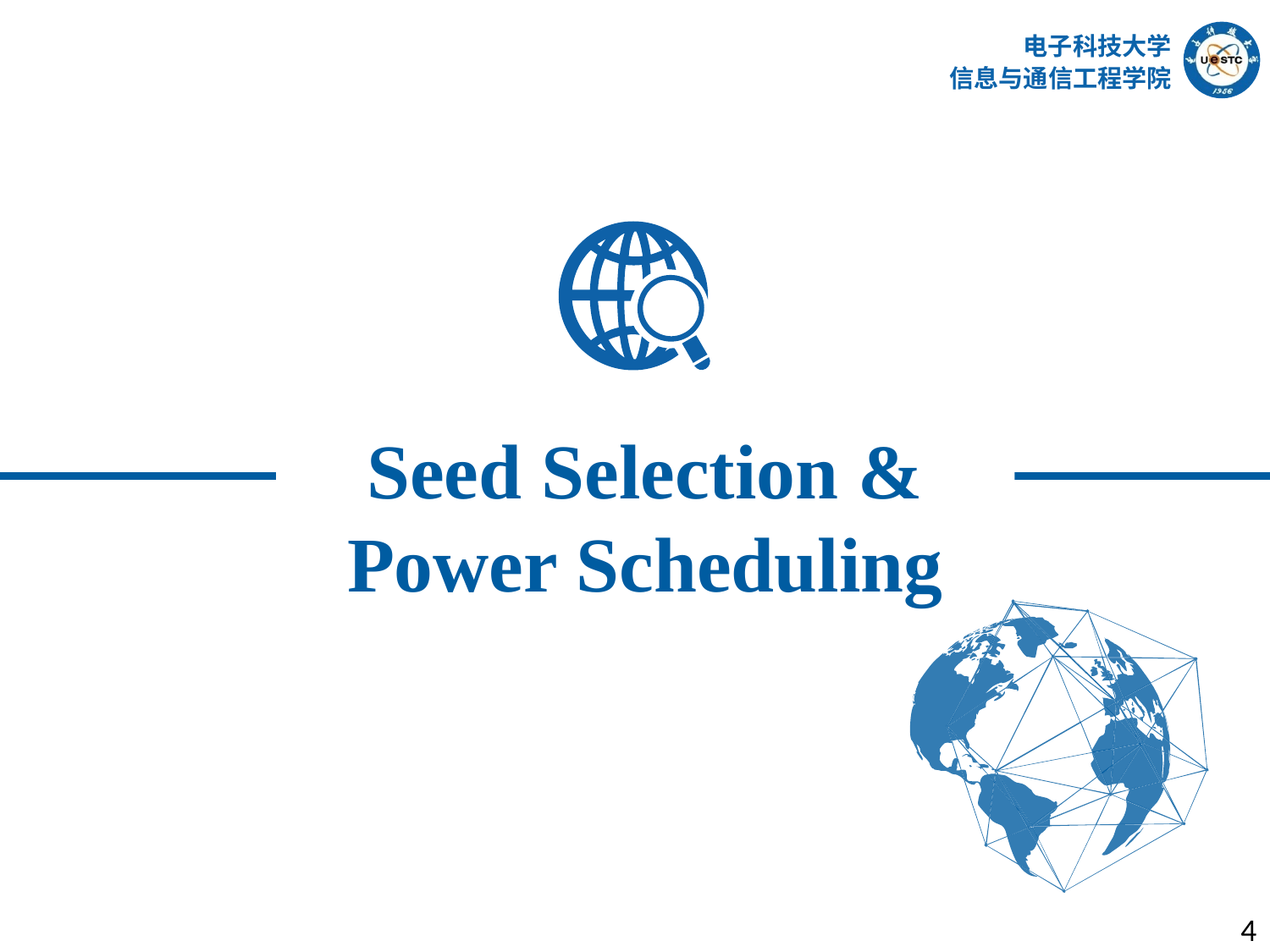

电子科技大学
信息与通信工程学院

Seed Selection &
Power Scheduling

4